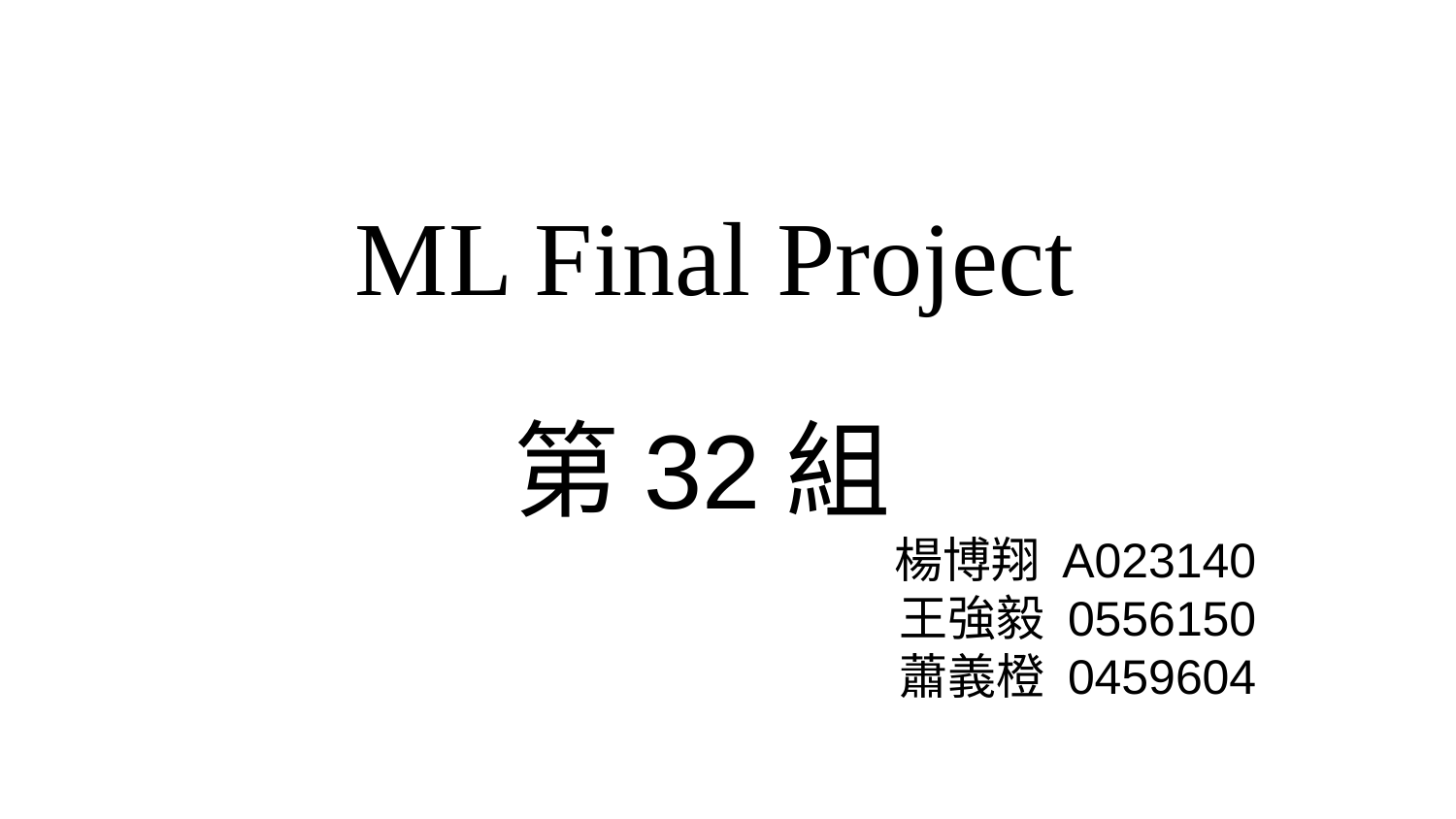

# ML Final Project
第32組
楊博翔 A023140
王強毅 0556150
蕭義橙 0459604